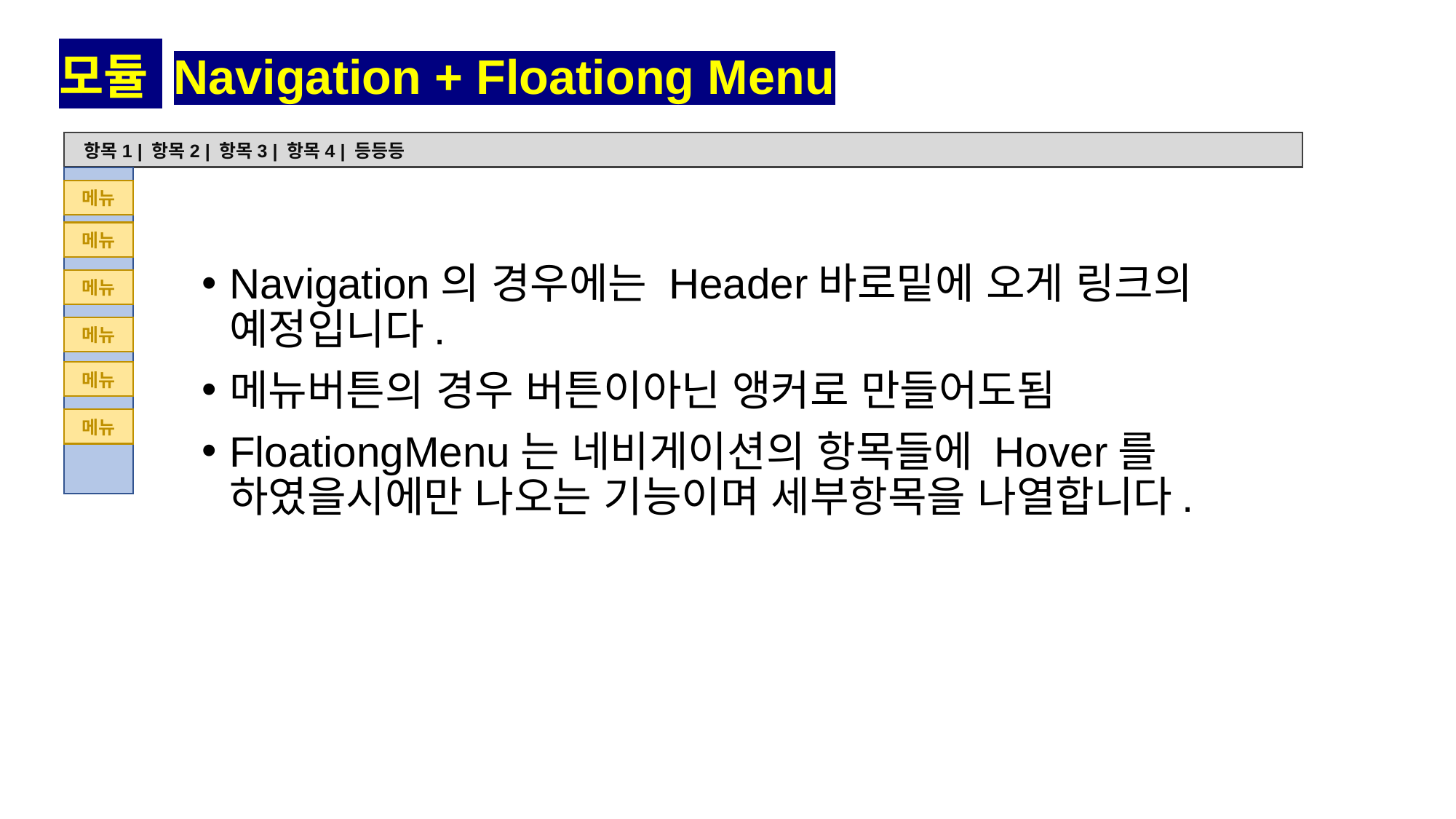

모듈 Navigation + Floationg Menu
 항목1 | 항목2 | 항목3 | 항목4 | 등등등

메뉴
메뉴
Navigation의 경우에는 Header바로밑에 오게 링크의 예정입니다.
메뉴버튼의 경우 버튼이아닌 앵커로 만들어도됨
FloationgMenu는 네비게이션의 항목들에 Hover를 하였을시에만 나오는 기능이며 세부항목을 나열합니다.
메뉴
메뉴
메뉴
메뉴